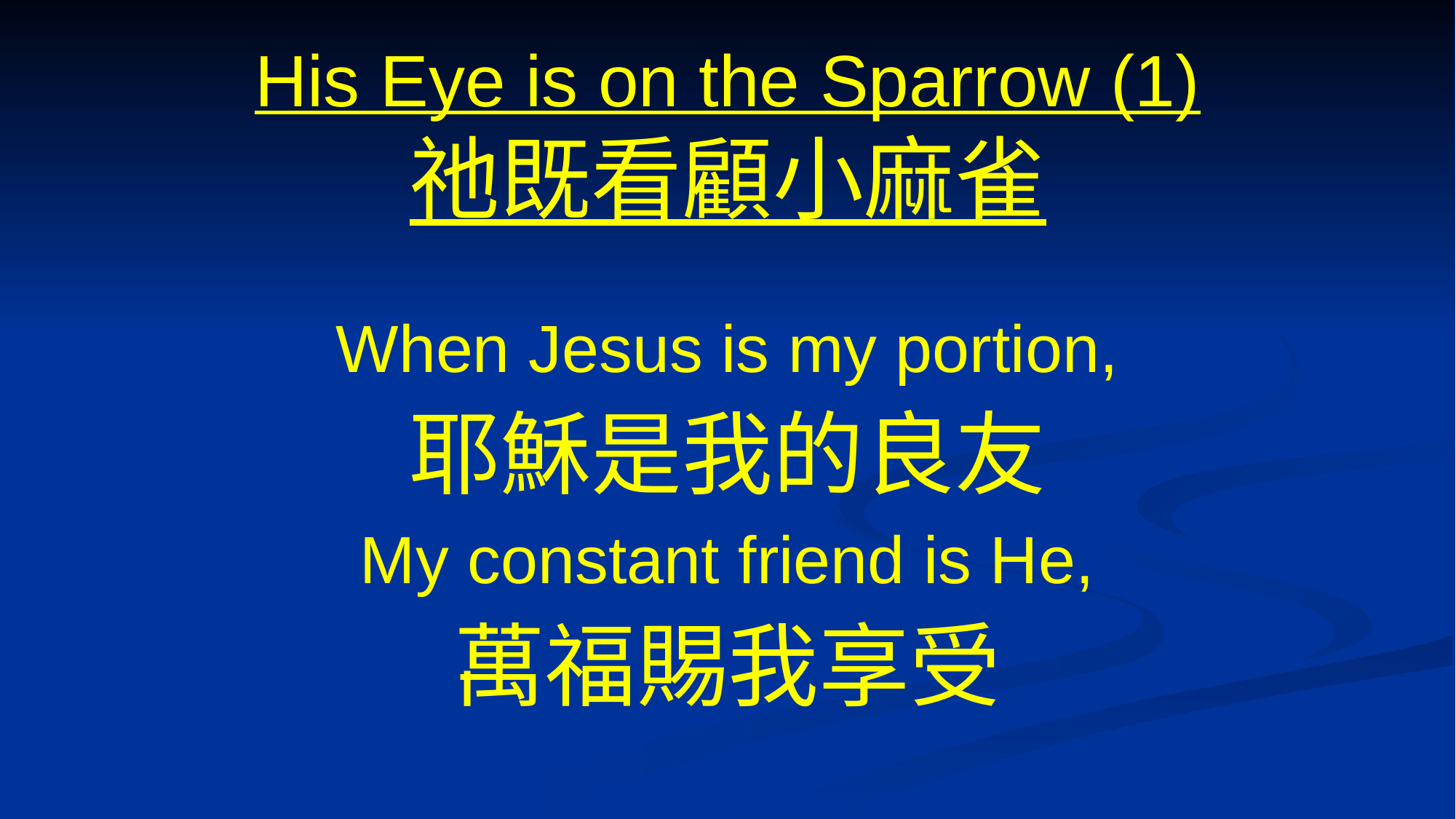

# His Eye is on the Sparrow (1) 祂既看顧小麻雀
When Jesus is my portion,
耶穌是我的良友
My constant friend is He,
萬福賜我享受